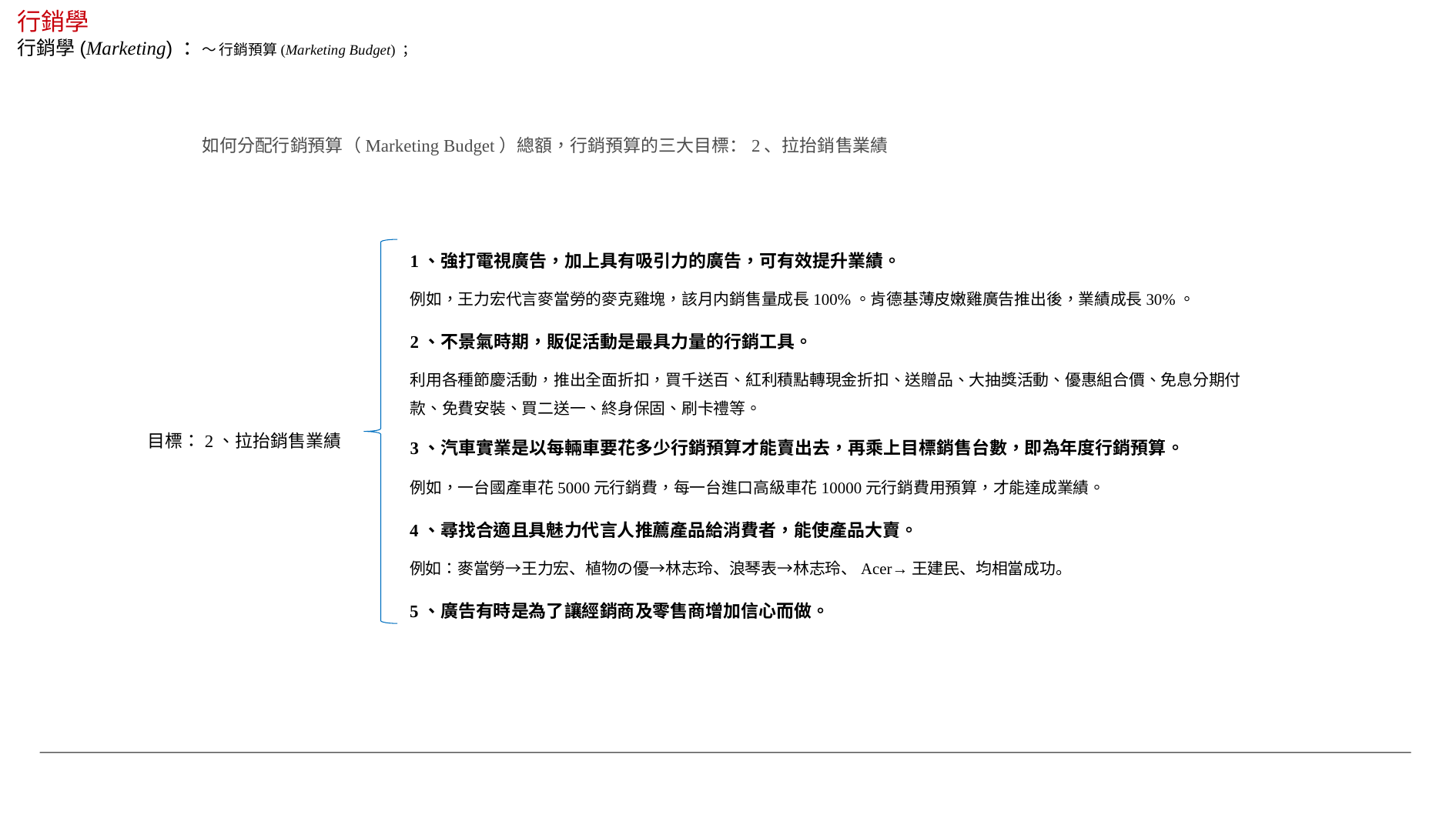

行銷學
行銷學(Marketing) ：～ 行銷預算(Marketing Budget) ；
如何分配行銷預算（Marketing Budget）總額，行銷預算的三大目標：2、拉抬銷售業績
1、強打電視廣告，加上具有吸引力的廣告，可有效提升業績。

例如，王力宏代言麥當勞的麥克雞塊，該月内銷售量成長100%。肯德基薄皮嫩雞廣告推出後，業績成長30%。
2、不景氣時期，販促活動是最具力量的行銷工具。
利用各種節慶活動，推出全面折扣，買千送百、紅利積點轉現金折扣、送贈品、大抽獎活動、優惠組合價、免息分期付款、免費安裝、買二送一、終身保固、刷卡禮等。
目標：2、拉抬銷售業績
3、汽車實業是以每輛車要花多少行銷預算才能賣出去，再乘上目標銷售台數，即為年度行銷預算。
例如，一台國產車花5000元行銷費，每一台進口高級車花10000元行銷費用預算，才能達成業績。
4、尋找合適且具魅力代言人推薦產品給消費者，能使產品大賣。
例如：麥當勞→王力宏、植物の優→林志玲、浪琴表→林志玲、Acer→王建民、均相當成功。
5、廣告有時是為了讓經銷商及零售商增加信心而做。